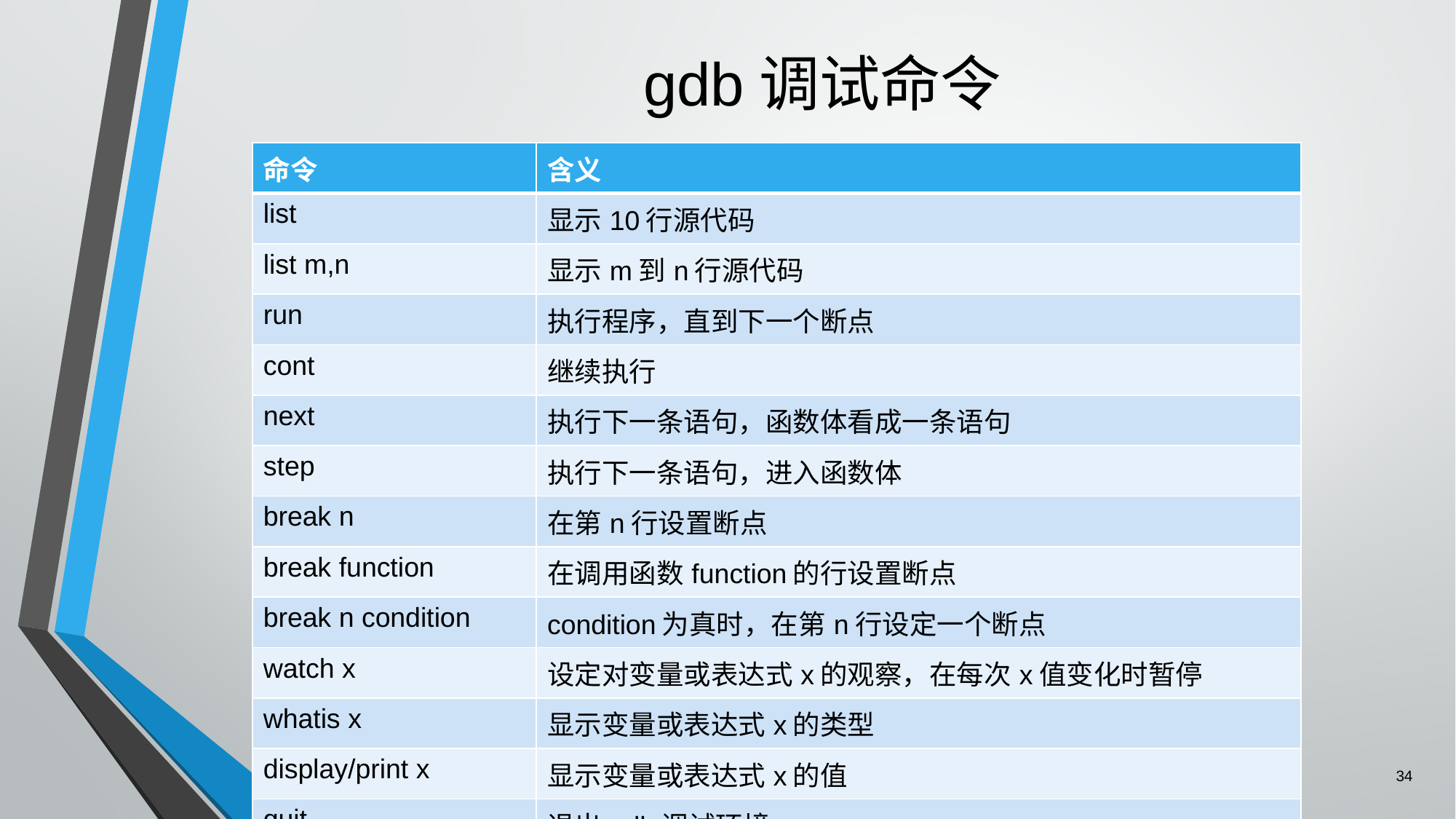

# gdb调试命令
| 命令 | 含义 |
| --- | --- |
| list | 显示10行源代码 |
| list m,n | 显示m到n行源代码 |
| run | 执行程序，直到下一个断点 |
| cont | 继续执行 |
| next | 执行下一条语句，函数体看成一条语句 |
| step | 执行下一条语句，进入函数体 |
| break n | 在第n行设置断点 |
| break function | 在调用函数function的行设置断点 |
| break n condition | condition为真时，在第n行设定一个断点 |
| watch x | 设定对变量或表达式x的观察，在每次x值变化时暂停 |
| whatis x | 显示变量或表达式x的类型 |
| display/print x | 显示变量或表达式x的值 |
| quit | 退出gdb调试环境 |
34